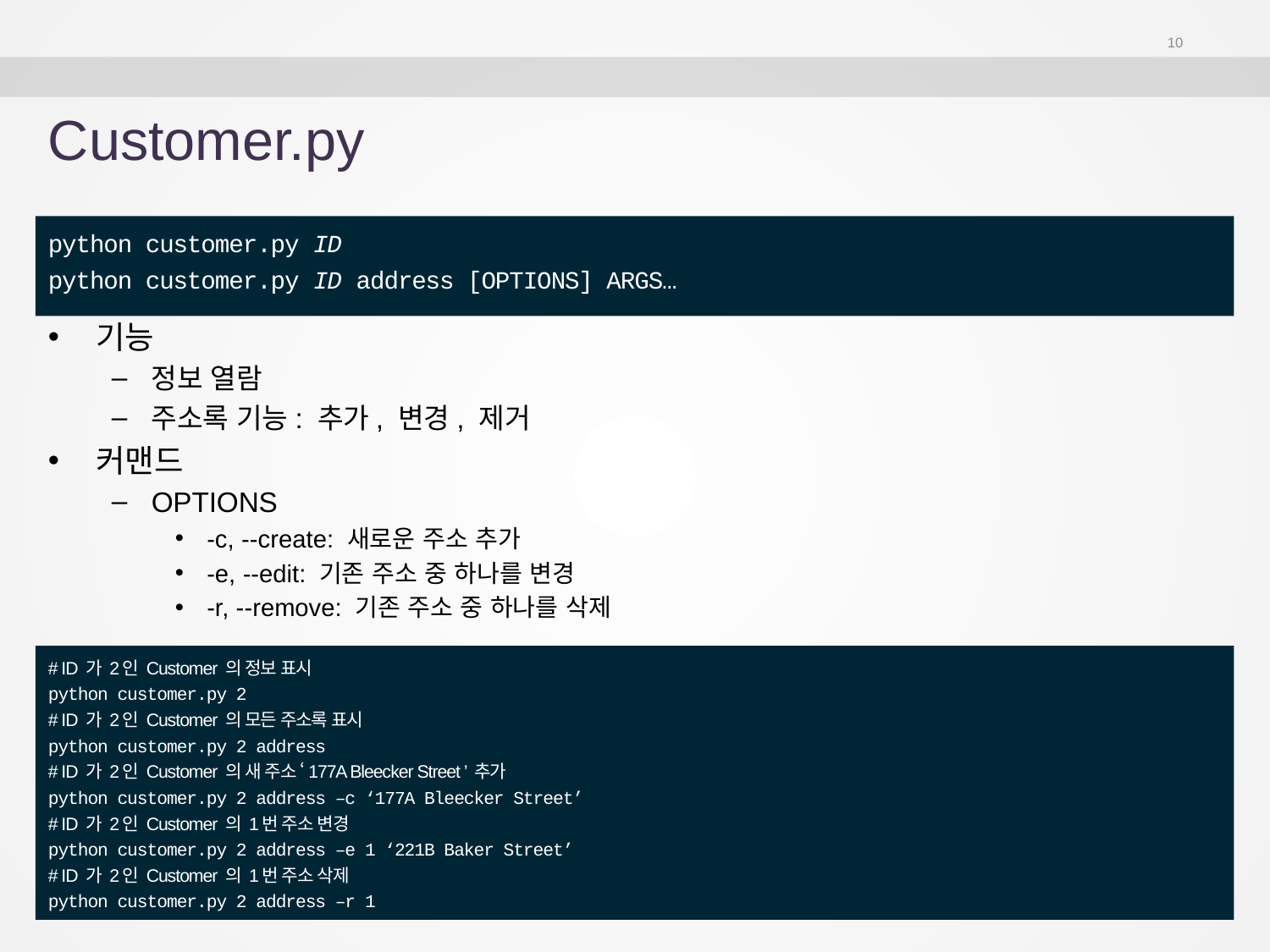

10
# Customer.py
python customer.py ID
python customer.py ID address [OPTIONS] ARGS…

기능
정보 열람
주소록 기능: 추가, 변경, 제거
커맨드
OPTIONS
-c, --create: 새로운 주소 추가
-e, --edit: 기존 주소 중 하나를 변경
-r, --remove: 기존 주소 중 하나를 삭제
# ID 가 2인 Customer 의 정보 표시
python customer.py 2
# ID 가 2인 Customer 의 모든 주소록 표시
python customer.py 2 address
# ID 가 2인 Customer 의 새 주소 ‘177A Bleecker Street ’ 추가
python customer.py 2 address –c ‘177A Bleecker Street’
# ID 가 2인 Customer 의 1번 주소 변경
python customer.py 2 address –e 1 ‘221B Baker Street’
# ID 가 2인 Customer 의 1번 주소 삭제
python customer.py 2 address –r 1